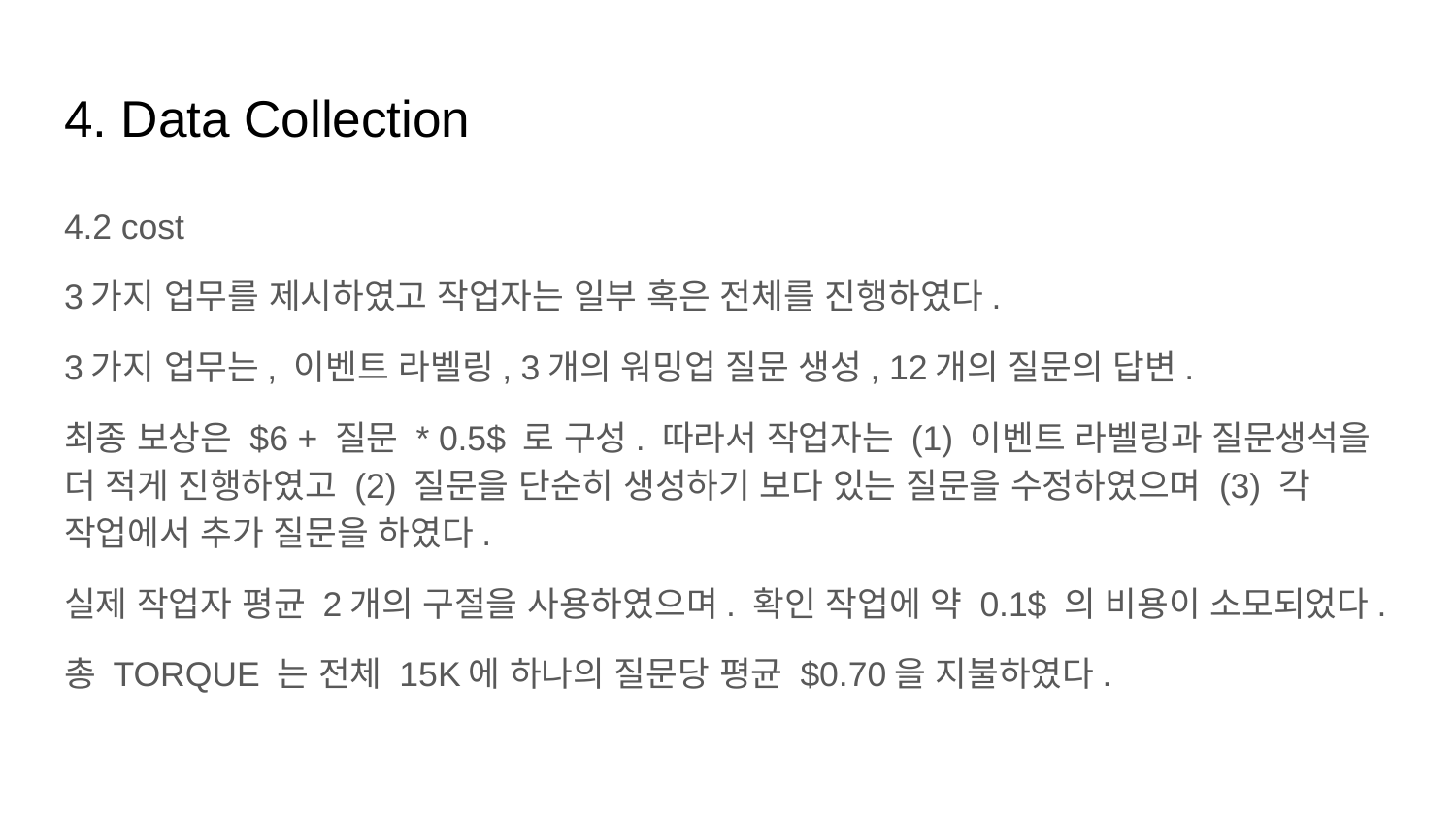

# 4. Data Collection

4.2 cost
3가지 업무를 제시하였고 작업자는 일부 혹은 전체를 진행하였다.
3가지 업무는, 이벤트 라벨링, 3개의 워밍업 질문 생성, 12개의 질문의 답변.
최종 보상은 $6 + 질문 * 0.5$ 로 구성. 따라서 작업자는 (1) 이벤트 라벨링과 질문생석을 더 적게 진행하였고 (2) 질문을 단순히 생성하기 보다 있는 질문을 수정하였으며 (3) 각 작업에서 추가 질문을 하였다.
실제 작업자 평균 2개의 구절을 사용하였으며. 확인 작업에 약 0.1$ 의 비용이 소모되었다.
총 TORQUE 는 전체 15K에 하나의 질문당 평균 $0.70을 지불하였다.